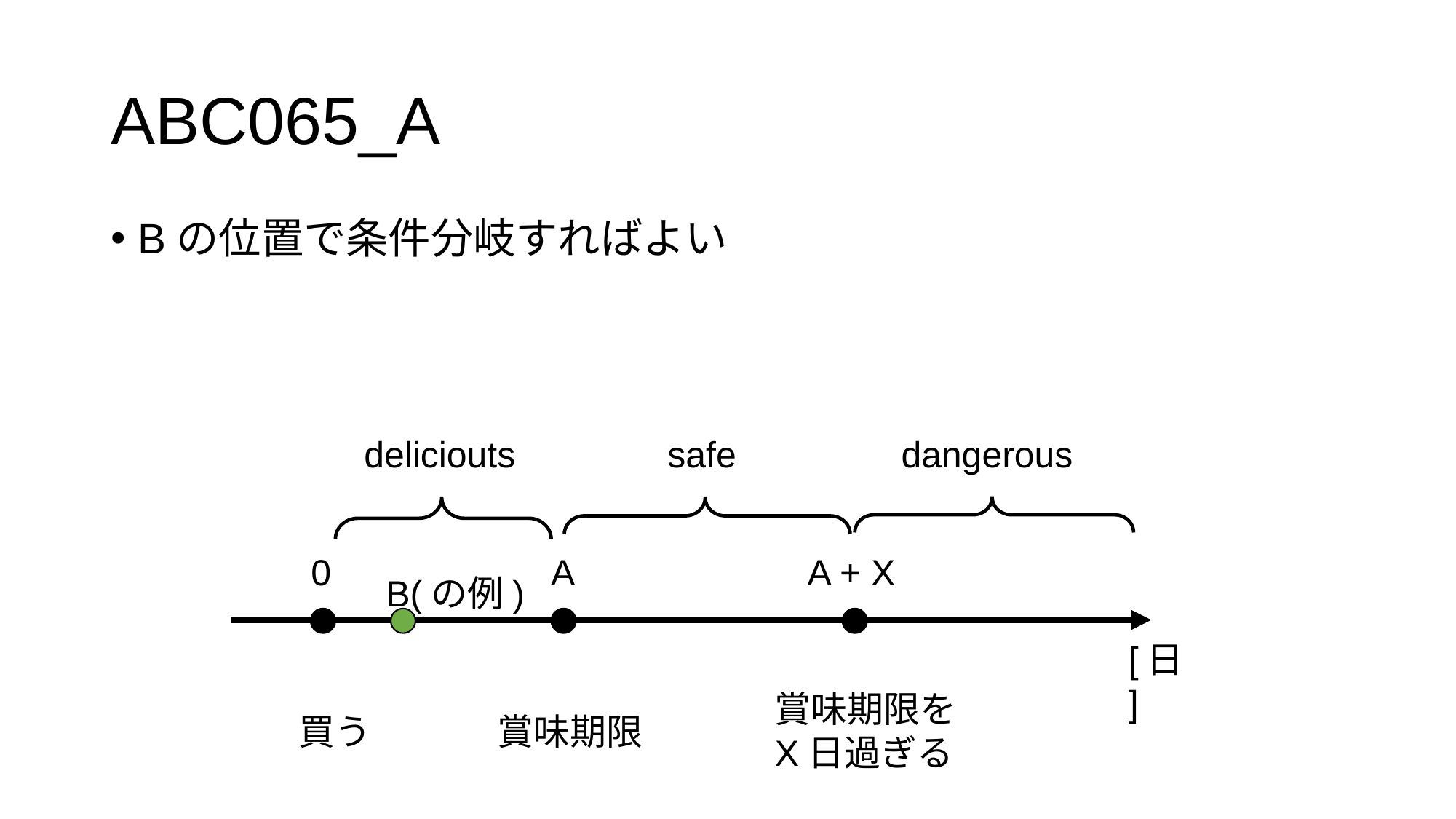

# ABC065_A
Bの位置で条件分岐すればよい

dangerous
safe
deliciouts
0
A
A + X
B(の例)

[日]
賞味期限をX日過ぎる
買う
賞味期限